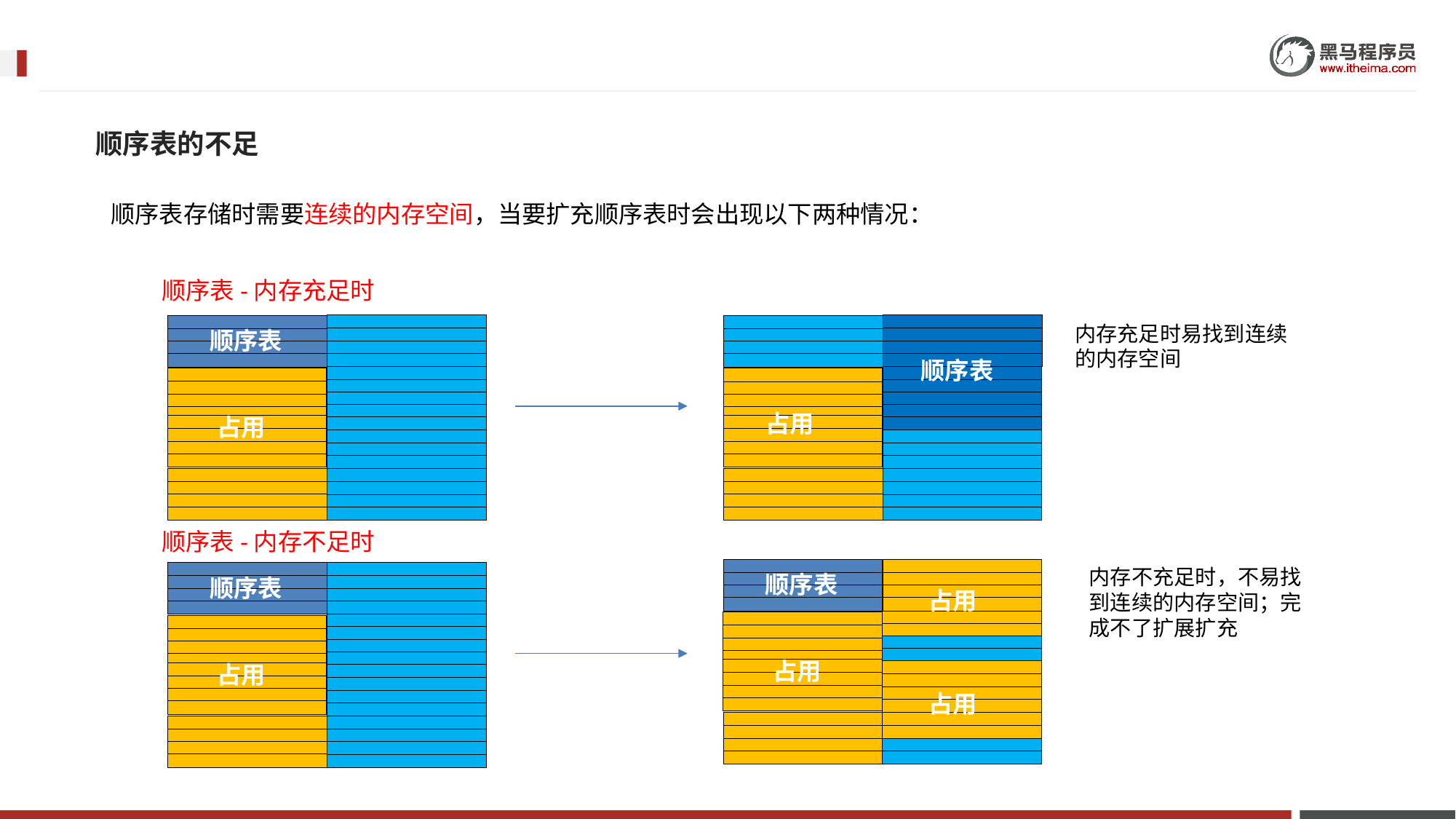

顺序表的不足
顺序表存储时需要连续的内存空间，当要扩充顺序表时会出现以下两种情况：
顺序表-内存充足时
内存充足时易找到连续的内存空间

顺序表

顺序表

占用

占用

顺序表-内存不足时
内存不充足时，不易找到连续的内存空间；完成不了扩展扩充

顺序表
顺序表

占用

占用

占用

占用